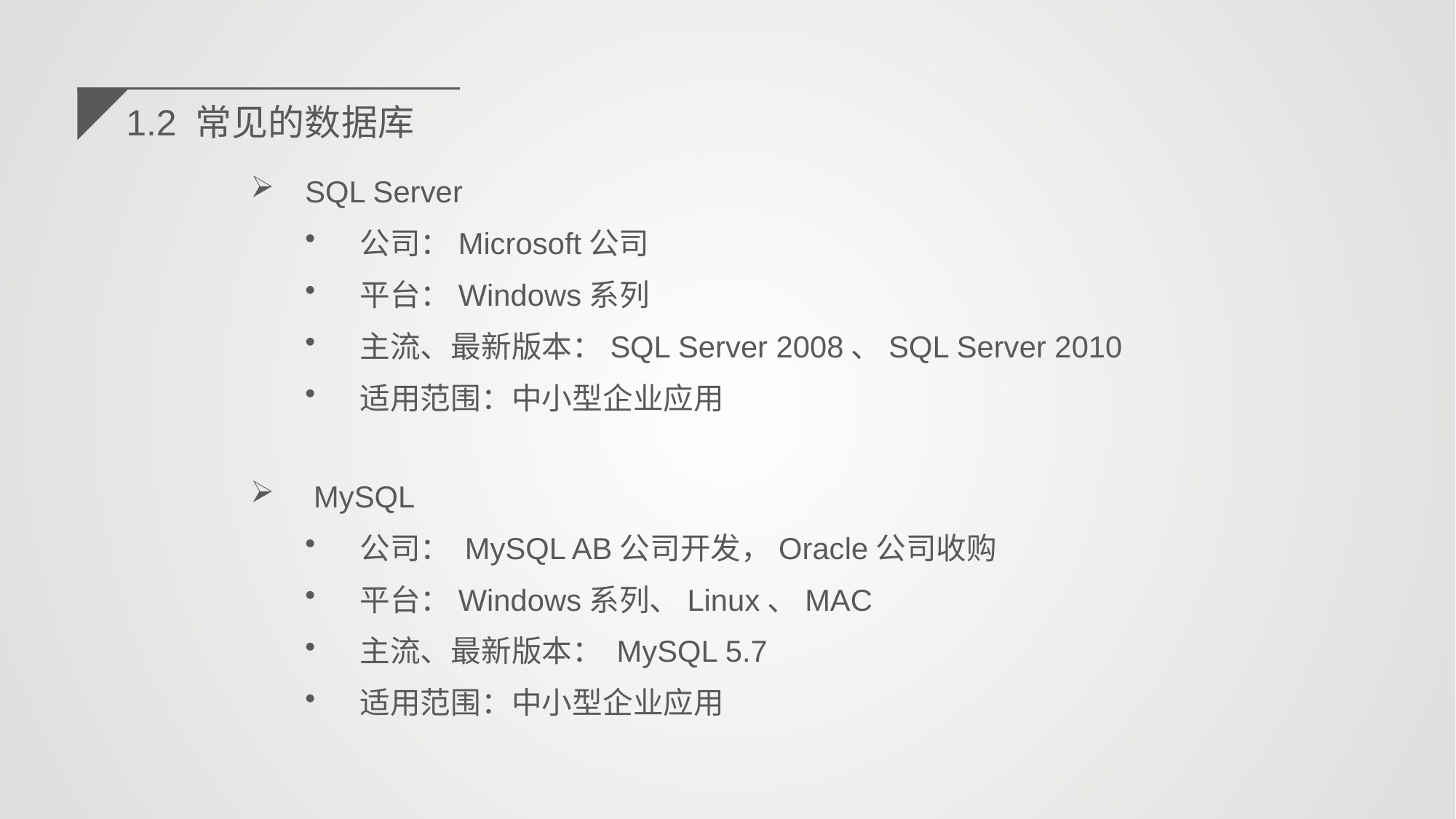

1.2 常见的数据库

SQL Server
公司：Microsoft公司
平台：Windows系列
主流、最新版本：SQL Server 2008、SQL Server 2010
适用范围：中小型企业应用
 MySQL
公司： MySQL AB公司开发，Oracle公司收购
平台：Windows系列、Linux、MAC
主流、最新版本： MySQL 5.7
适用范围：中小型企业应用